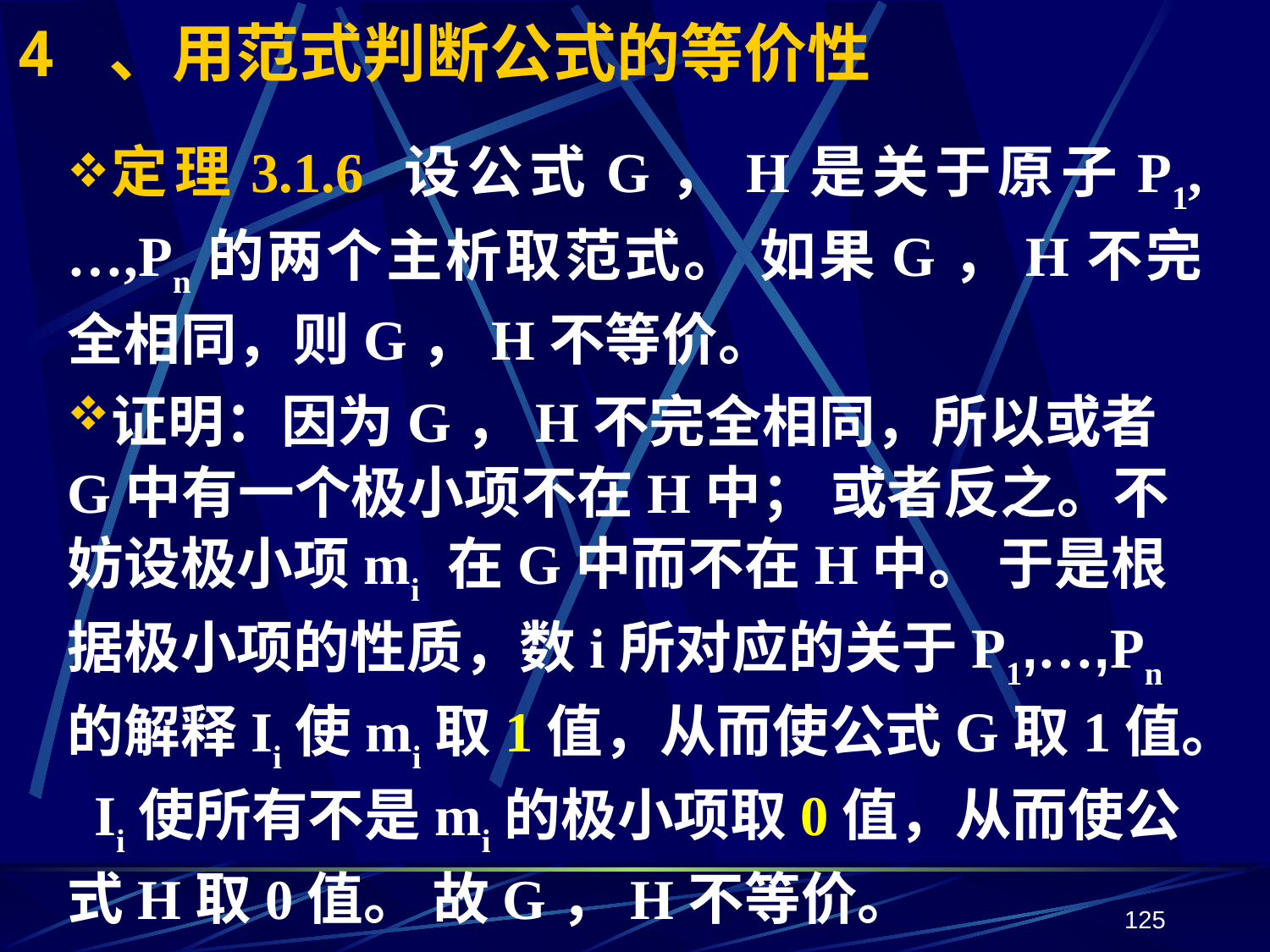

# 4 、用范式判断公式的等价性
定理3.1.6 设公式G，H是关于原子P1,…,Pn的两个主析取范式。 如果G，H不完全相同，则G，H不等价。
证明：因为G，H不完全相同，所以或者G中有一个极小项不在H中； 或者反之。不妨设极小项mi 在G中而不在H中。 于是根据极小项的性质，数i所对应的关于P1,…,Pn的解释Ii使mi取1值，从而使公式G取1值。 Ii使所有不是mi的极小项取0值，从而使公式H取0值。 故G，H不等价。

125